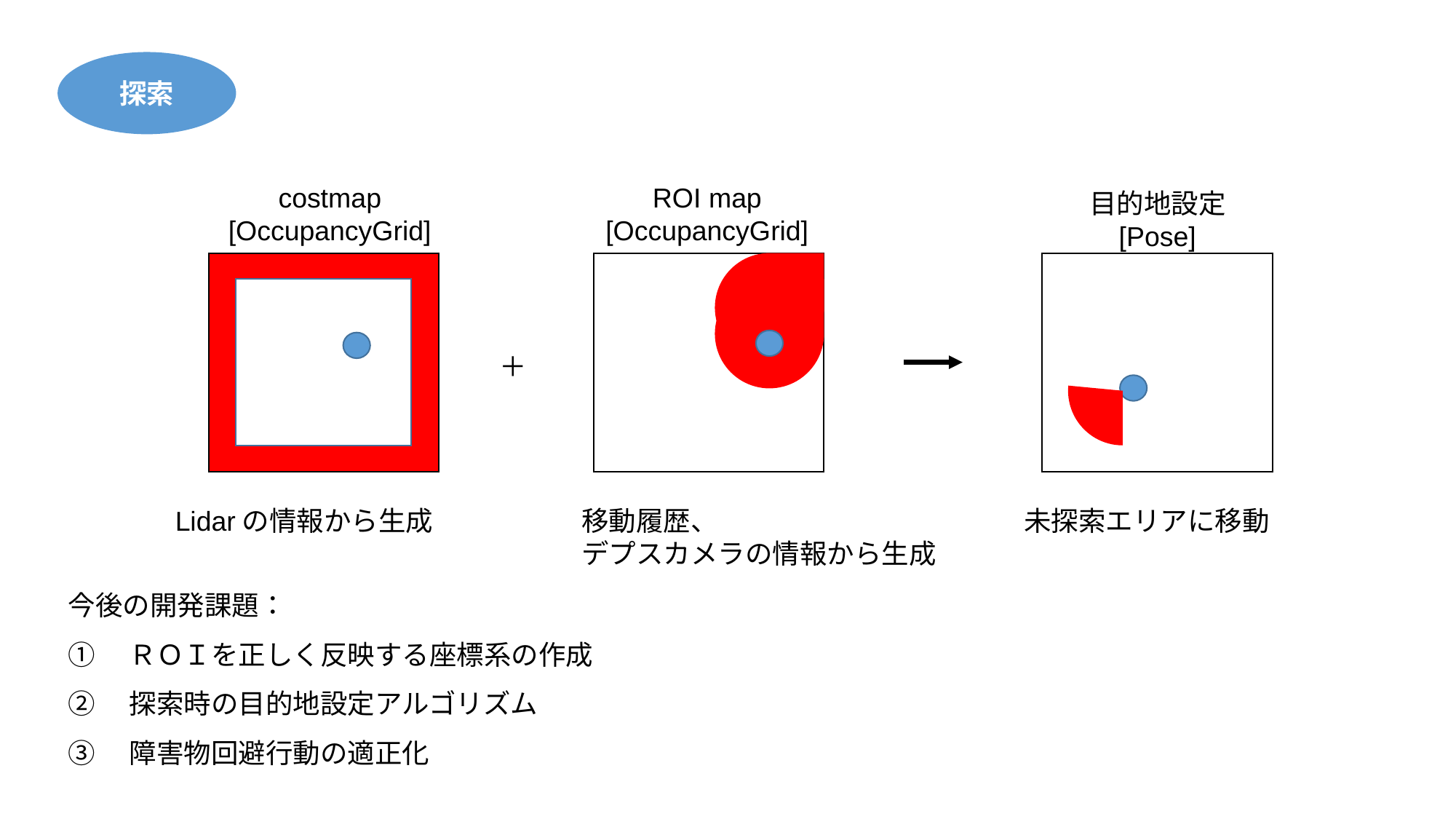

探索
costmap
[OccupancyGrid]
ROI map
[OccupancyGrid]
目的地設定
[Pose]

＋

Lidarの情報から生成
移動履歴、
デプスカメラの情報から生成
未探索エリアに移動
今後の開発課題：
①　ＲＯＩを正しく反映する座標系の作成
②　探索時の目的地設定アルゴリズム
③　障害物回避行動の適正化